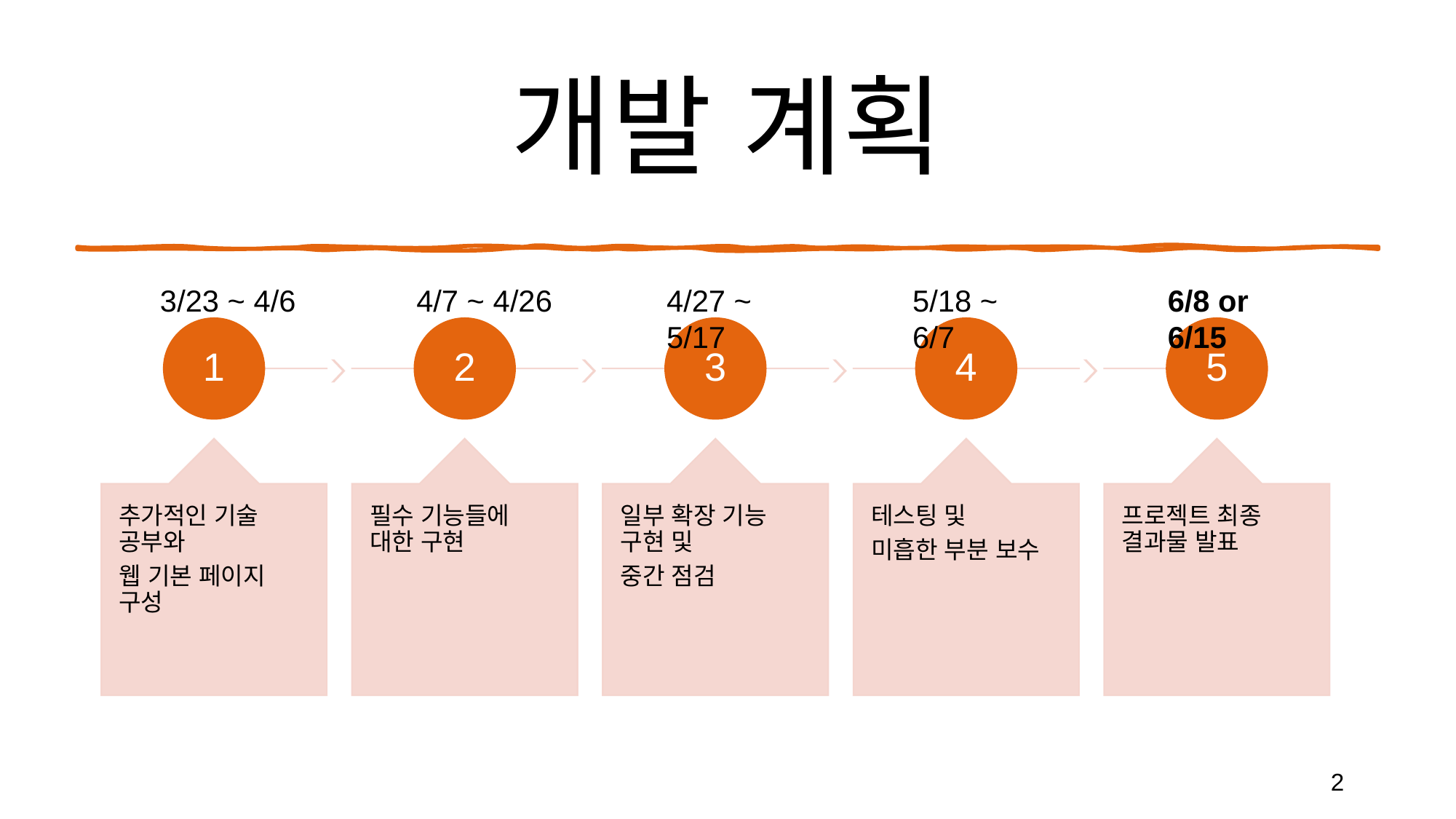

# 개발 계획
1
추가적인 기술 공부와
웹 기본 페이지 구성
2
필수 기능들에 대한 구현
3
일부 확장 기능 구현 및
중간 점검

4
테스팅 및
미흡한 부분 보수
5
프로젝트 최종 결과물 발표
3/23 ~ 4/6
4/7 ~ 4/26
4/27 ~ 5/17
5/18 ~ 6/7
6/8 or 6/15

2